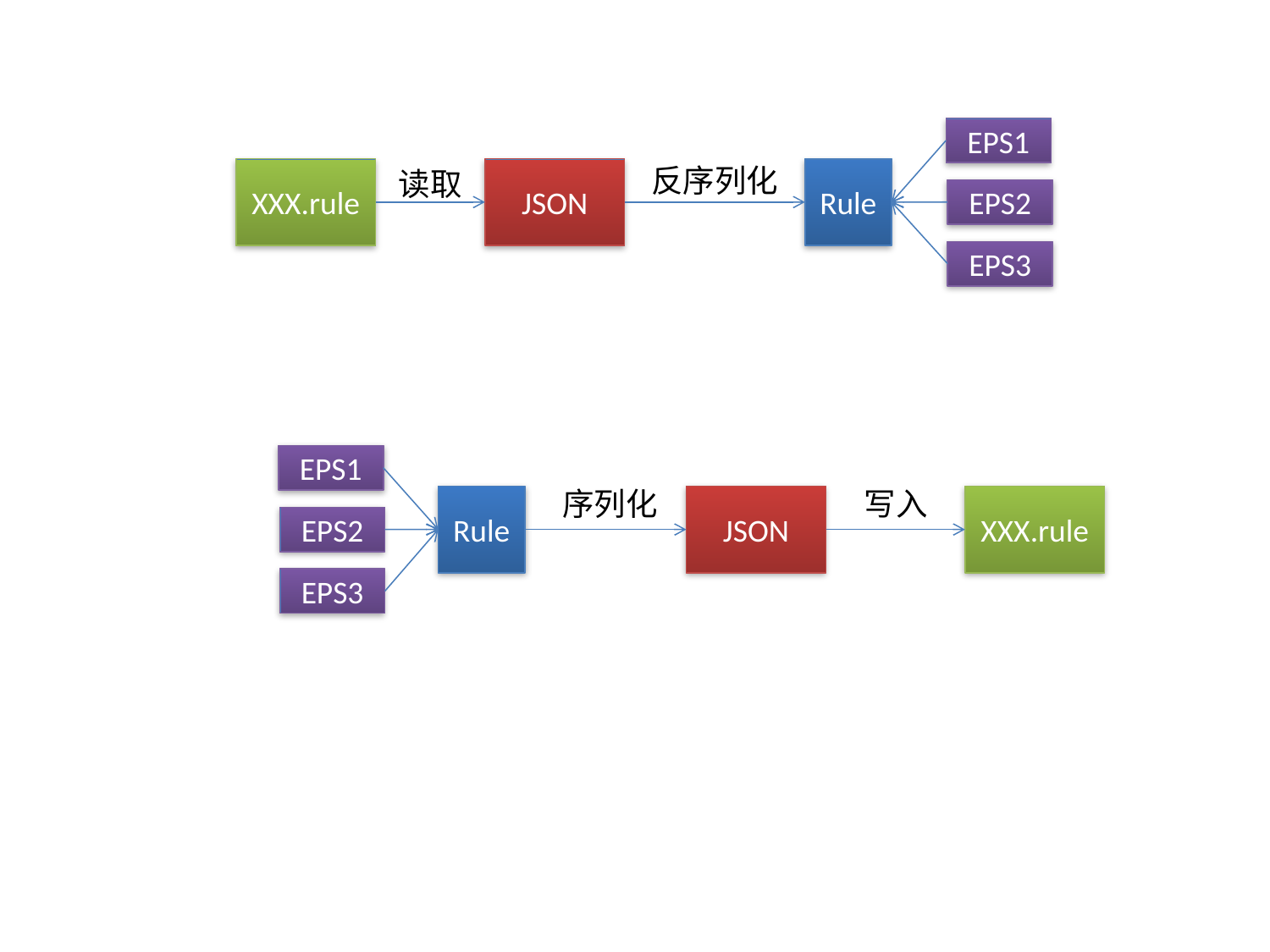

EPS1
反序列化
读取
XXX.rule
JSON
Rule
EPS2
EPS3
EPS1
序列化
写入
Rule
JSON
XXX.rule
EPS2
EPS3